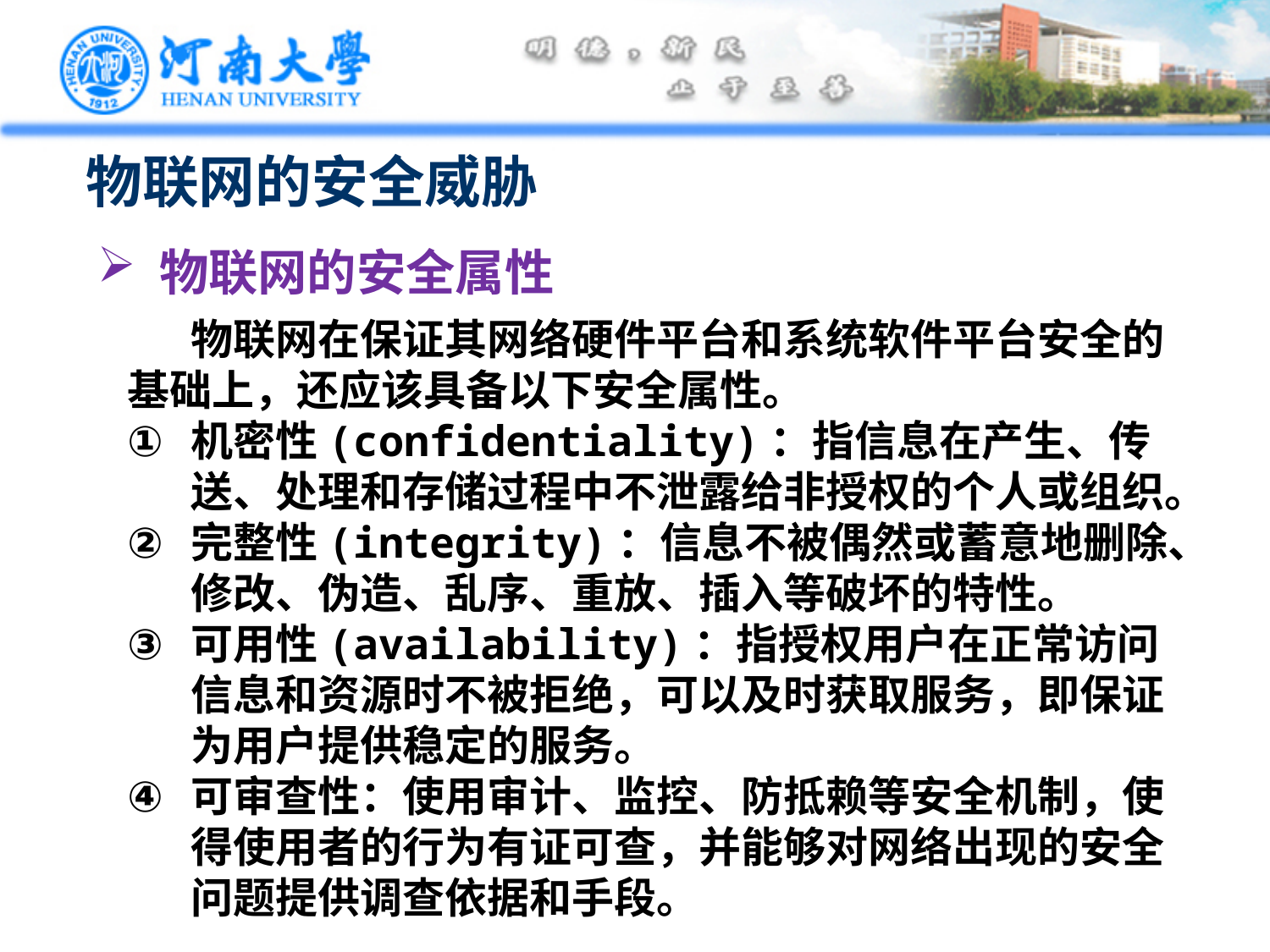

物联网的安全威胁
 物联网的安全属性
物联网在保证其网络硬件平台和系统软件平台安全的基础上，还应该具备以下安全属性。
机密性(confidentiality)：指信息在产生、传送、处理和存储过程中不泄露给非授权的个人或组织。
完整性(integrity)：信息不被偶然或蓄意地删除、修改、伪造、乱序、重放、插入等破坏的特性。
可用性(availability)：指授权用户在正常访问信息和资源时不被拒绝，可以及时获取服务，即保证为用户提供稳定的服务。
可审查性：使用审计、监控、防抵赖等安全机制，使得使用者的行为有证可查，并能够对网络出现的安全问题提供调查依据和手段。